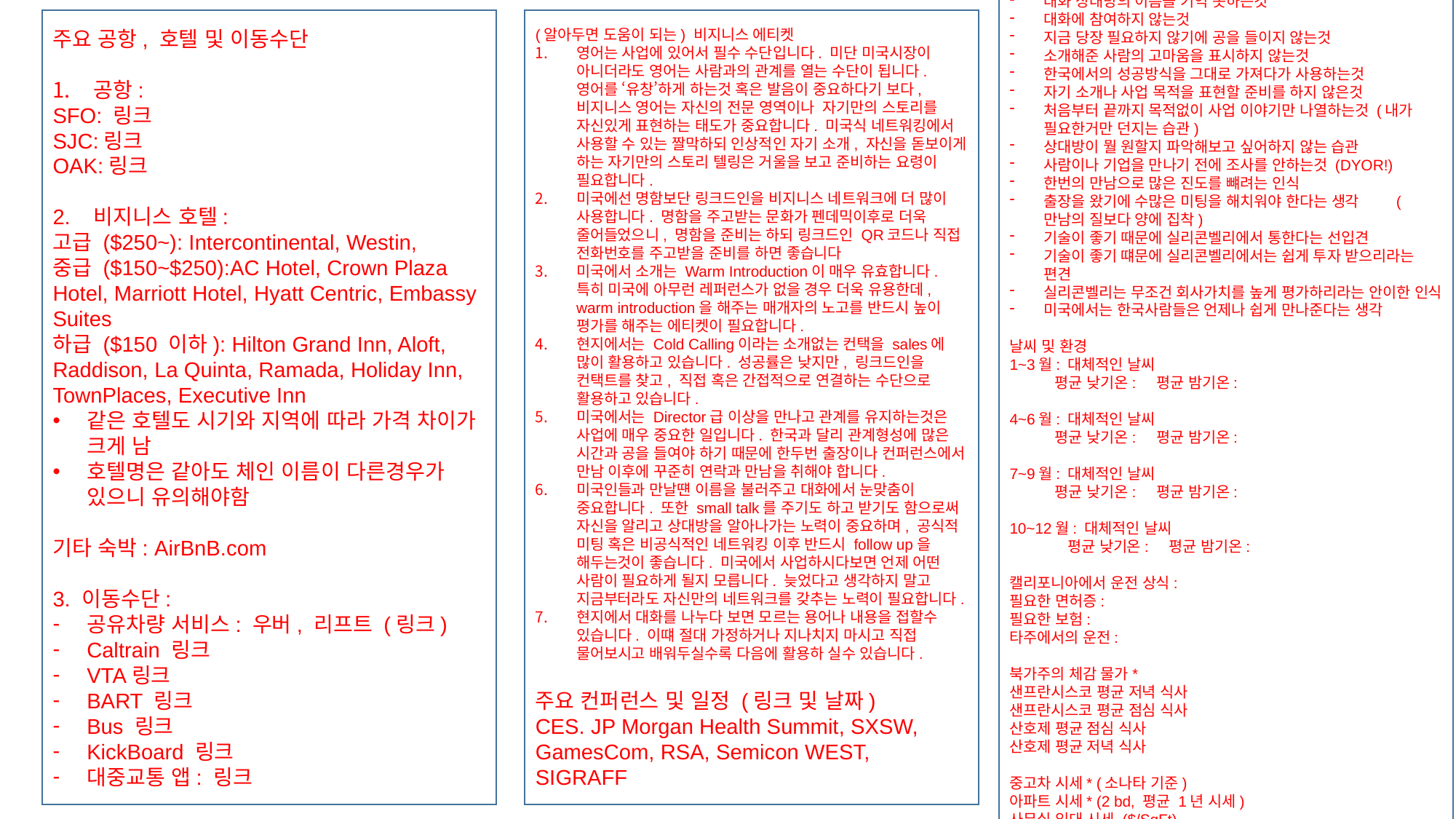

흔히 하는 실수
대화 상대방의 이름을 기억 못하는것
대화에 참여하지 않는것
지금 당장 필요하지 않기에 공을 들이지 않는것
소개해준 사람의 고마움을 표시하지 않는것
한국에서의 성공방식을 그대로 가져다가 사용하는것
자기 소개나 사업 목적을 표현할 준비를 하지 않은것
처음부터 끝까지 목적없이 사업 이야기만 나열하는것 (내가 필요한거만 던지는 습관)
상대방이 뭘 원할지 파악해보고 싶어하지 않는 습관
사람이나 기업을 만나기 전에 조사를 안하는것 (DYOR!)
한번의 만남으로 많은 진도를 뺴려는 인식
출장을 왔기에 수많은 미팅을 해치워야 한다는 생각        (만남의 질보다 양에 집착)
기술이 좋기 때문에 실리콘벨리에서 통한다는 선입견
기술이 좋기 떄문에 실리콘벨리에서는 쉽게 투자 받으리라는 편견
실리콘벨리는 무조건 회사가치를 높게 평가하리라는 안이한 인식
미국에서는 한국사람들은 언제나 쉽게 만나준다는 생각

날씨 및 환경
1~3월: 대체적인 날씨
          평균 낮기온:    평균 밤기온:

4~6월: 대체적인 날씨
          평균 낮기온:    평균 밤기온:

7~9월: 대체적인 날씨
          평균 낮기온:    평균 밤기온:

10~12월: 대체적인 날씨
             평균 낮기온:    평균 밤기온:

캘리포니아에서 운전 상식:
필요한 면허증:
필요한 보험:
타주에서의 운전:

북가주의 체감 물가*
샌프란시스코 평균 저녁 식사
샌프란시스코 평균 점심 식사
산호제 평균 점심 식사
산호제 평균 저녁 식사

중고차 시세* (소나타 기준)
아파트 시세* (2 bd, 평균 1년 시세)
사무실 임대 시세 ($/SqFt)
주요 공항, 호텔 및 이동수단

공항:
SFO: 링크
SJC:링크
OAK:링크

2.   비지니스 호텔:
고급 ($250~): Intercontinental, Westin,
중급 ($150~$250):AC Hotel, Crown Plaza Hotel, Marriott Hotel, Hyatt Centric, Embassy Suites
하급 ($150 이하): Hilton Grand Inn, Aloft, Raddison, La Quinta, Ramada, Holiday Inn, TownPlaces, Executive Inn
같은 호텔도 시기와 지역에 따라 가격 차이가 크게 남
호텔명은 같아도 체인 이름이 다른경우가 있으니 유의해야함

기타 숙박: AirBnB.com

3. 이동수단:
공유차량 서비스: 우버, 리프트 (링크)
Caltrain 링크
VTA링크
BART 링크
Bus 링크
KickBoard 링크
대중교통 앱: 링크
(알아두면 도움이 되는) 비지니스 에티켓
영어는 사업에 있어서 필수 수단입니다. 미단 미국시장이 아니더라도 영어는 사람과의 관계를 열는 수단이 됩니다. 영어를 ‘유창’하게 하는것 혹은 발음이 중요하다기 보다, 비지니스 영어는 자신의 전문 영역이나  자기만의 스토리를 자신있게 표현하는 태도가 중요합니다. 미국식 네트워킹에서 사용할 수 있는 짤막하되 인상적인 자기 소개, 자신을 돋보이게 하는 자기만의 스토리 텔링은 거울을 보고 준비하는 요령이 필요합니다.
미국에선 명함보단 링크드인을 비지니스 네트워크에 더 많이 사용합니다. 명함을 주고받는 문화가 펜데믹이후로 더욱 줄어들었으니, 명함을 준비는 하되 링크드인 QR코드나 직접 전화번호를 주고받을 준비를 하면 좋습니다
미국에서 소개는 Warm Introduction이 매우 유효합니다. 특히 미국에 아무런 레퍼런스가 없을 경우 더욱 유용한데, warm introduction을 해주는 매개자의 노고를 반드시 높이 평가를 해주는 에티켓이 필요합니다.
현지에서는 Cold Calling이라는 소개없는 컨택을 sales에 많이 활용하고 있습니다. 성공률은 낮지만, 링크드인을 컨택트를 찾고, 직접 혹은 간접적으로 연결하는 수단으로 활용하고 있습니다.
미국에서는 Director급 이상을 만나고 관계를 유지하는것은 사업에 매우 중요한 일입니다. 한국과 달리 관계형성에 많은 시간과 공을 들여야 하기 때문에 한두번 출장이나 컨퍼런스에서 만남 이후에 꾸준히 연락과 만남을 취해야 합니다.
미국인들과 만날떈 이름을 불러주고 대화에서 눈맞춤이 중요합니다. 또한 small talk를 주기도 하고 받기도 함으로써 자신을 알리고 상대방을 알아나가는 노력이 중요하며, 공식적 미팅 혹은 비공식적인 네트워킹 이후 반드시 follow up을 해두는것이 좋습니다. 미국에서 사업하시다보면 언제 어떤 사람이 필요하게 될지 모릅니다. 늦었다고 생각하지 말고 지금부터라도 자신만의 네트워크를 갖추는 노력이 필요합니다.
현지에서 대화를 나누다 보면 모르는 용어나 내용을 접할수 있습니다. 이떄 절대 가정하거나 지나치지 마시고 직접 물어보시고 배워두실수록 다음에 활용하 실수 있습니다.

주요 컨퍼런스 및 일정 (링크 및 날짜)
CES. JP Morgan Health Summit, SXSW, GamesCom, RSA, Semicon WEST, SIGRAFF